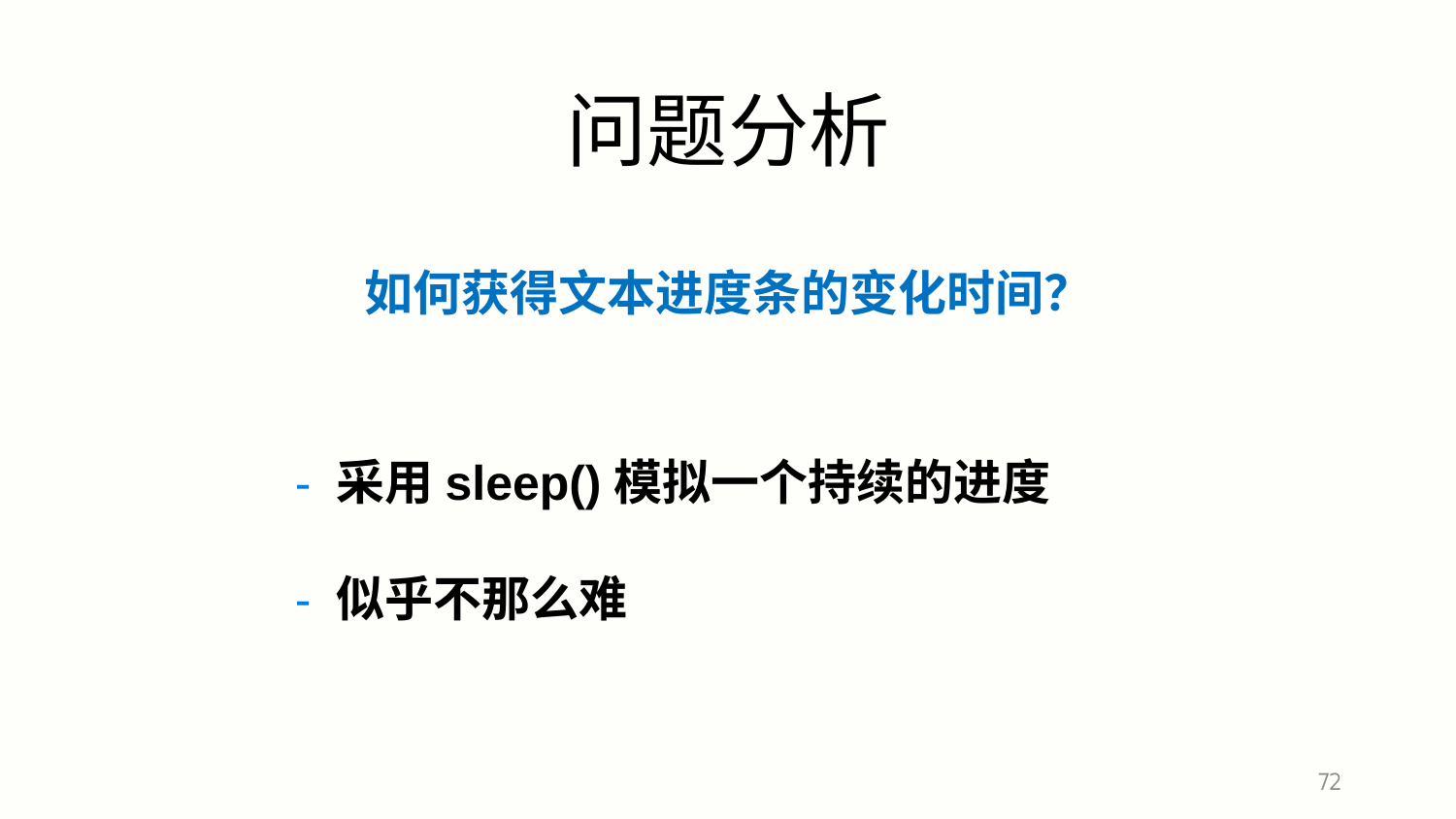

问题分析
如何获得文本进度条的变化时间？
- 采用sleep()模拟一个持续的进度
- 似乎不那么难
72